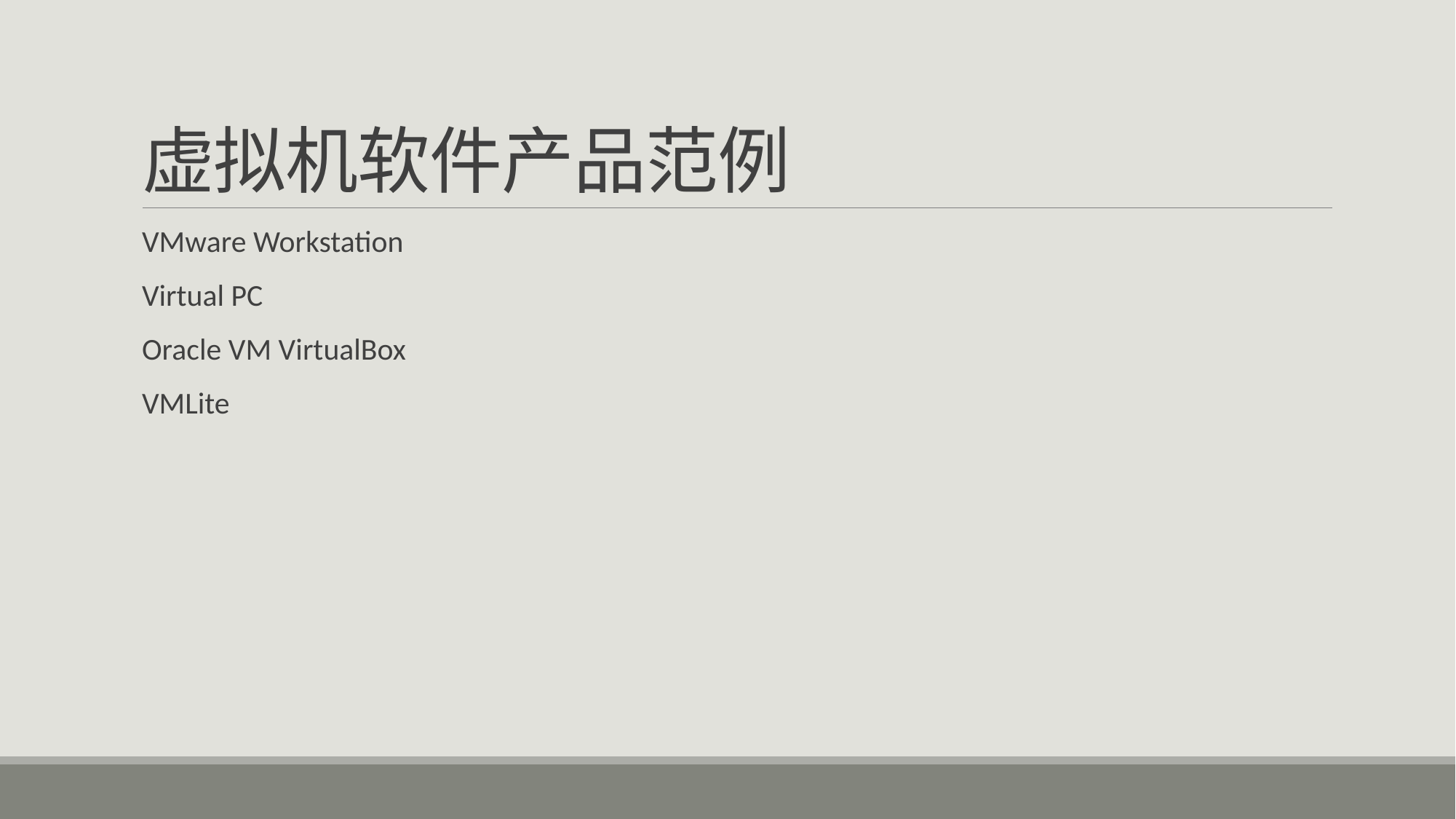

# 虚拟机软件产品范例
VMware Workstation
Virtual PC
Oracle VM VirtualBox
VMLite